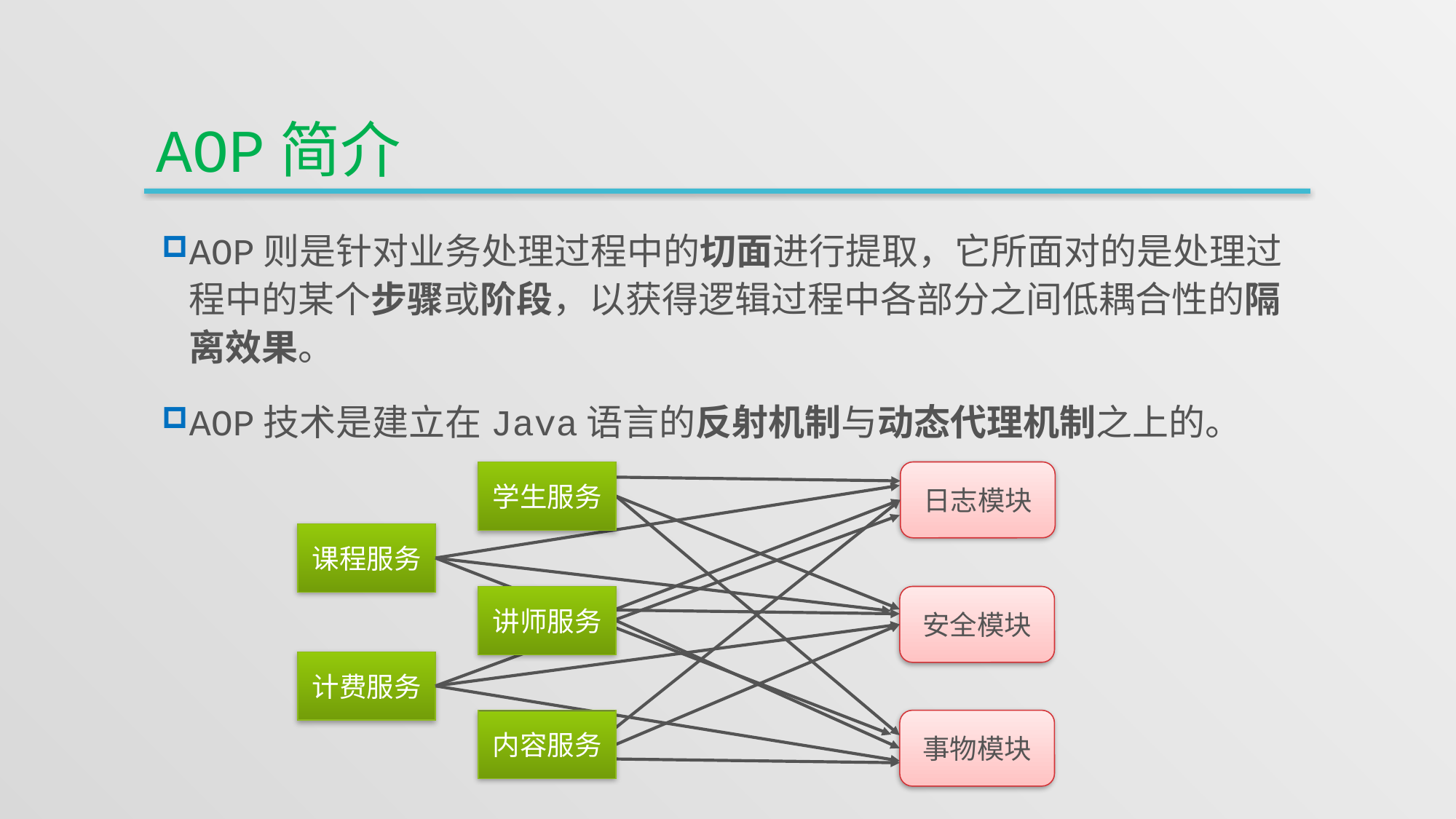

# AOP简介
AOP则是针对业务处理过程中的切面进行提取，它所面对的是处理过程中的某个步骤或阶段，以获得逻辑过程中各部分之间低耦合性的隔离效果。
AOP技术是建立在Java语言的反射机制与动态代理机制之上的。
学生服务
日志模块
课程服务
讲师服务
安全模块
计费服务
内容服务
事物模块